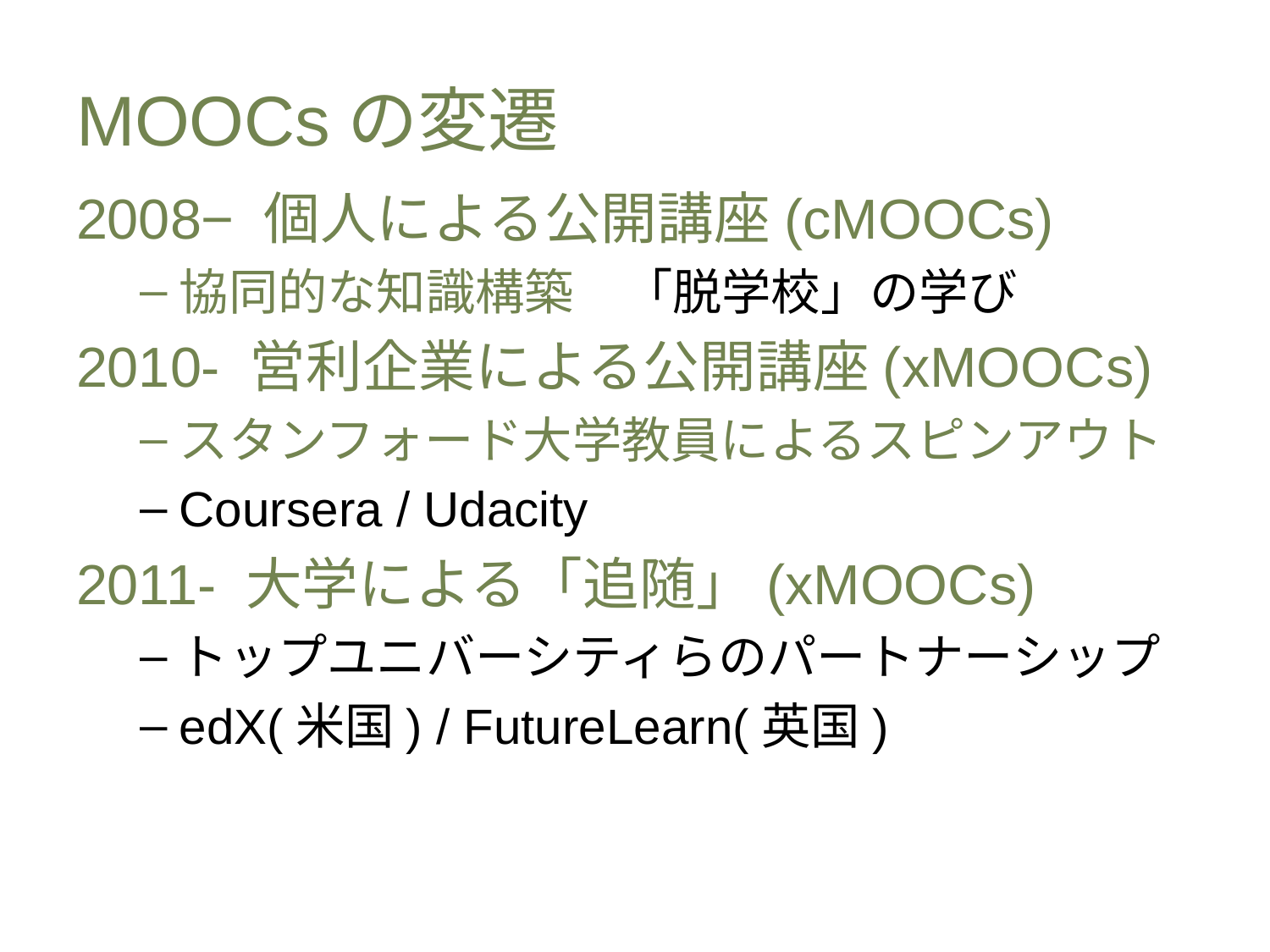

# MOOCsの変遷
2008− 個人による公開講座(cMOOCs)
協同的な知識構築　「脱学校」の学び
2010- 営利企業による公開講座(xMOOCs)
スタンフォード大学教員によるスピンアウト
Coursera / Udacity
2011- 大学による「追随」(xMOOCs)
トップユニバーシティらのパートナーシップ
edX(米国) / FutureLearn(英国)